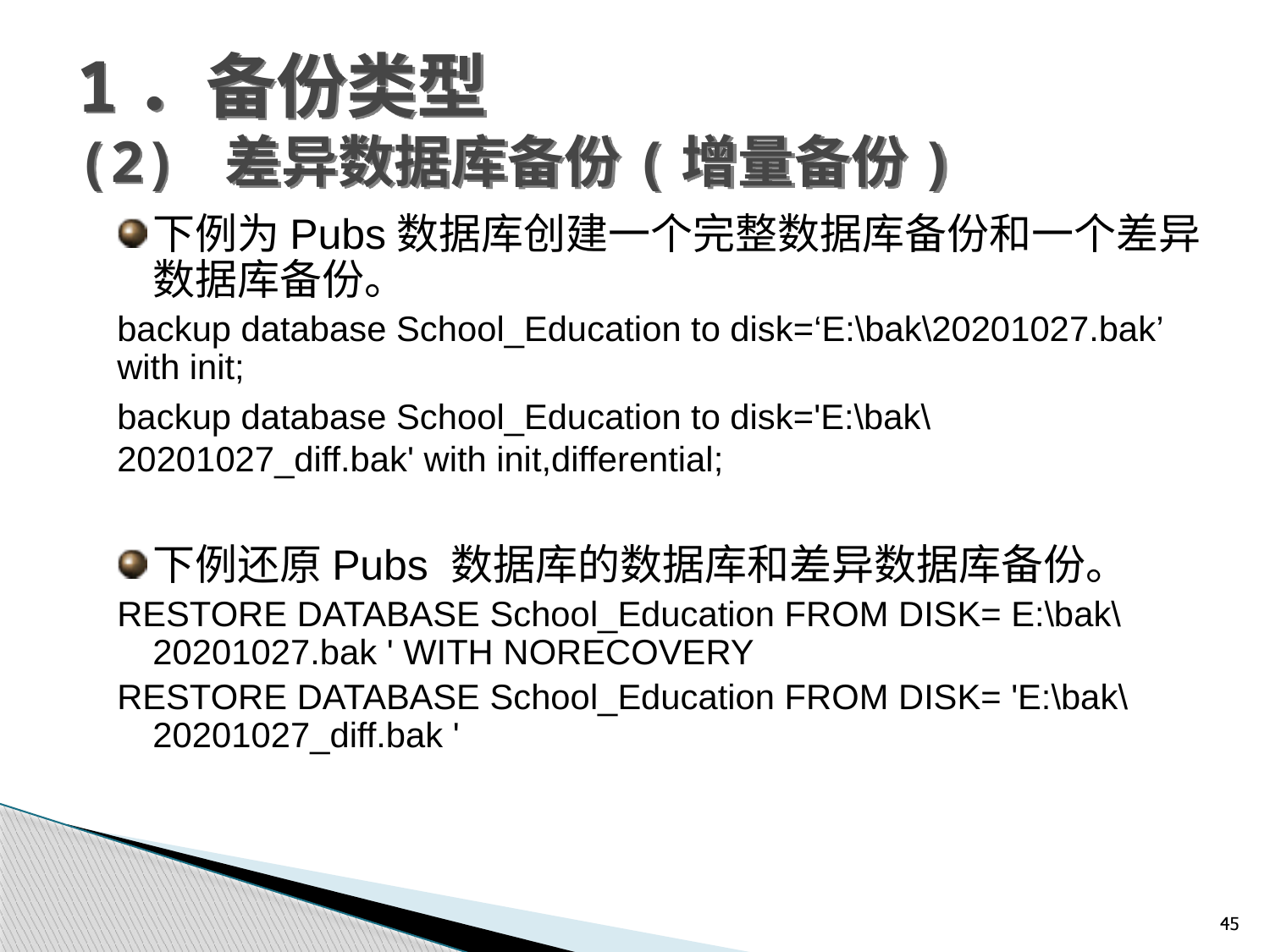

# 1．备份类型 (2) 差异数据库备份(增量备份)
下例为Pubs数据库创建一个完整数据库备份和一个差异数据库备份。
backup database School_Education to disk=‘E:\bak\20201027.bak’ with init;
backup database School_Education to disk='E:\bak\20201027_diff.bak' with init,differential;

下例还原Pubs 数据库的数据库和差异数据库备份。
RESTORE DATABASE School_Education FROM DISK= E:\bak\20201027.bak ' WITH NORECOVERY
RESTORE DATABASE School_Education FROM DISK= 'E:\bak\20201027_diff.bak '
45